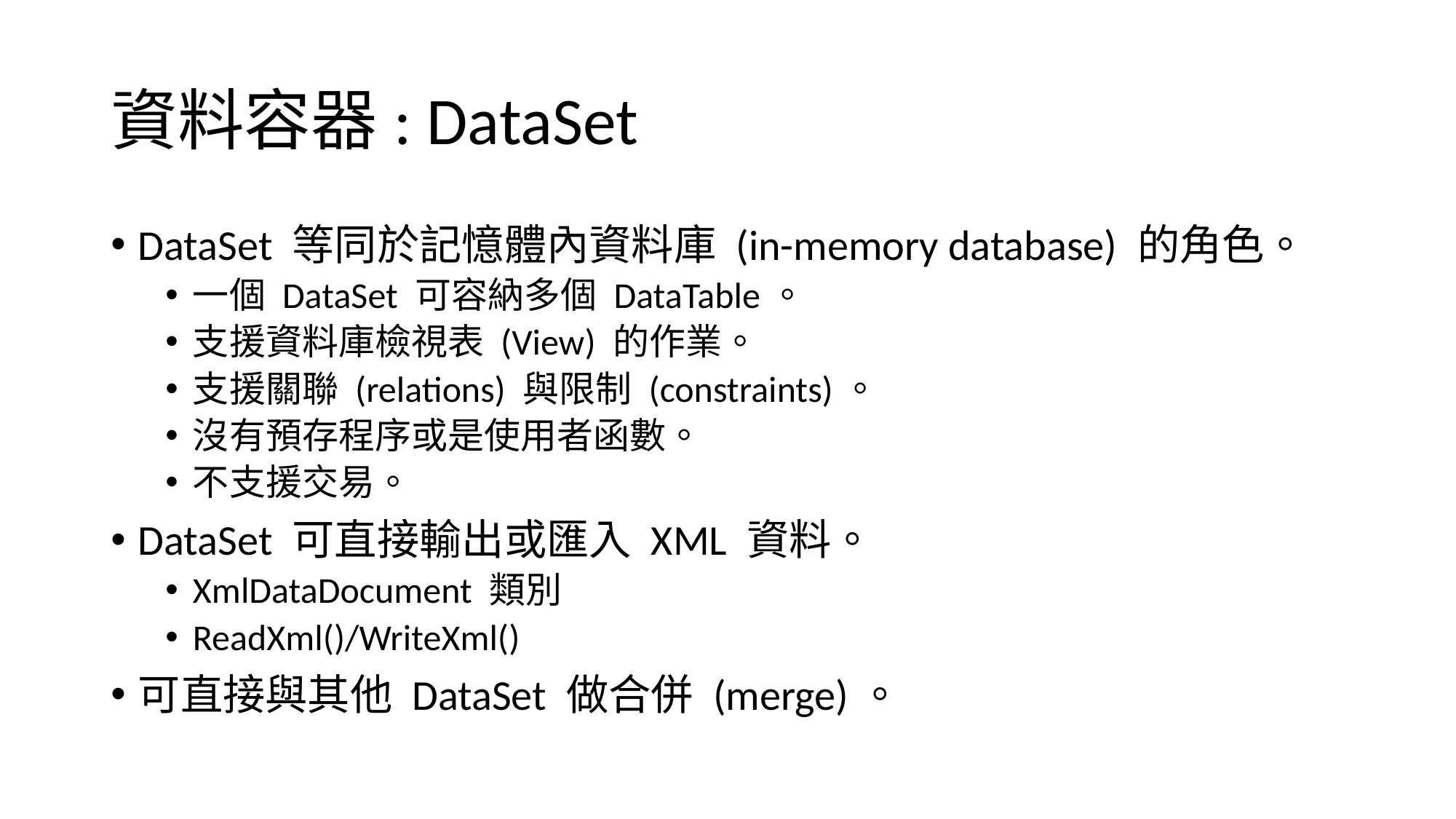

# 資料容器: DataSet
DataSet 等同於記憶體內資料庫 (in-memory database) 的角色。
一個 DataSet 可容納多個 DataTable。
支援資料庫檢視表 (View) 的作業。
支援關聯 (relations) 與限制 (constraints)。
沒有預存程序或是使用者函數。
不支援交易。
DataSet 可直接輸出或匯入 XML 資料。
XmlDataDocument 類別
ReadXml()/WriteXml()
可直接與其他 DataSet 做合併 (merge)。